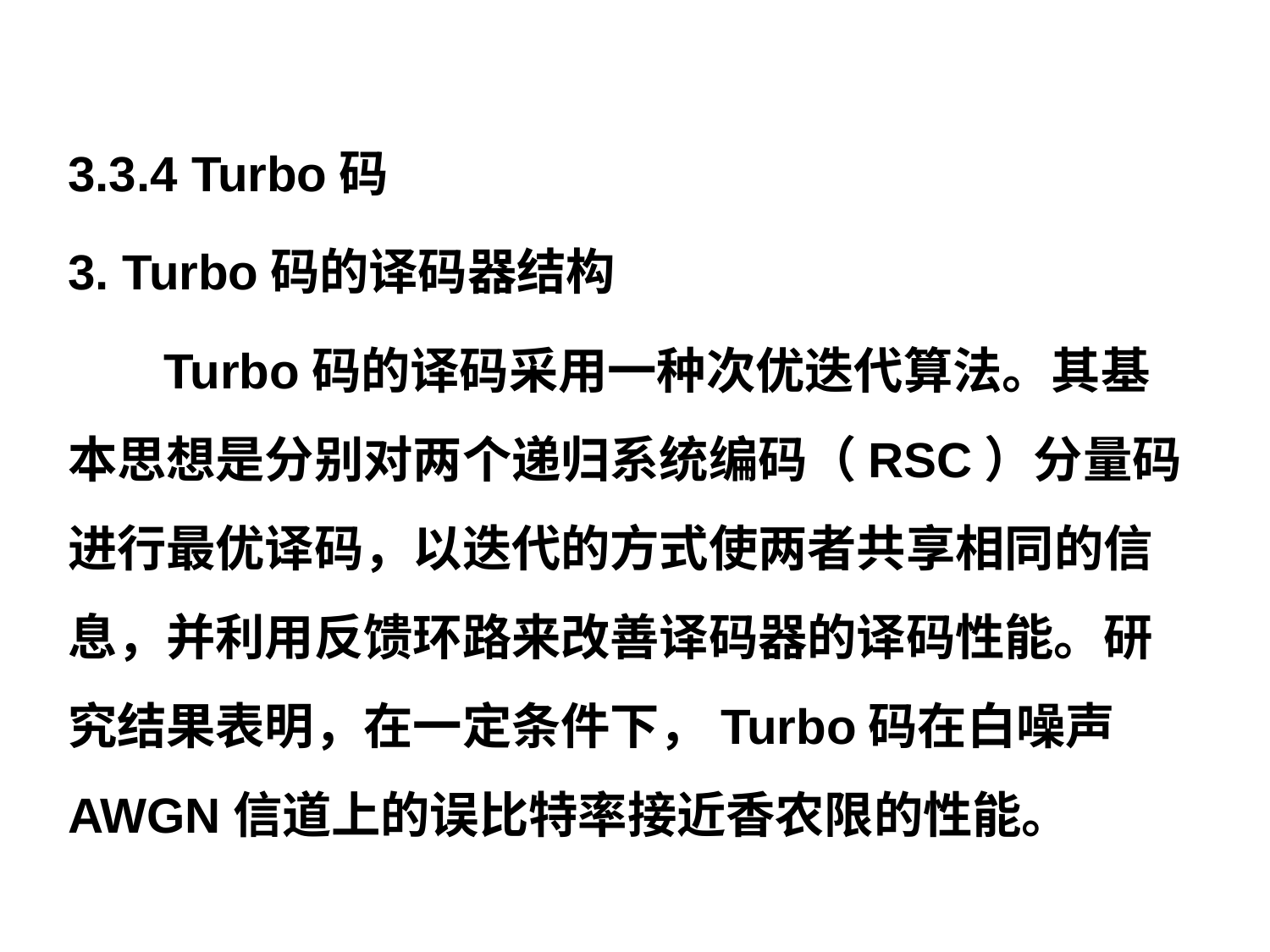

3.3.4 Turbo码
3. Turbo码的译码器结构
       Turbo码的译码采用一种次优迭代算法。其基本思想是分别对两个递归系统编码（RSC）分量码进行最优译码，以迭代的方式使两者共享相同的信息，并利用反馈环路来改善译码器的译码性能。研究结果表明，在一定条件下，Turbo码在白噪声AWGN信道上的误比特率接近香农限的性能。